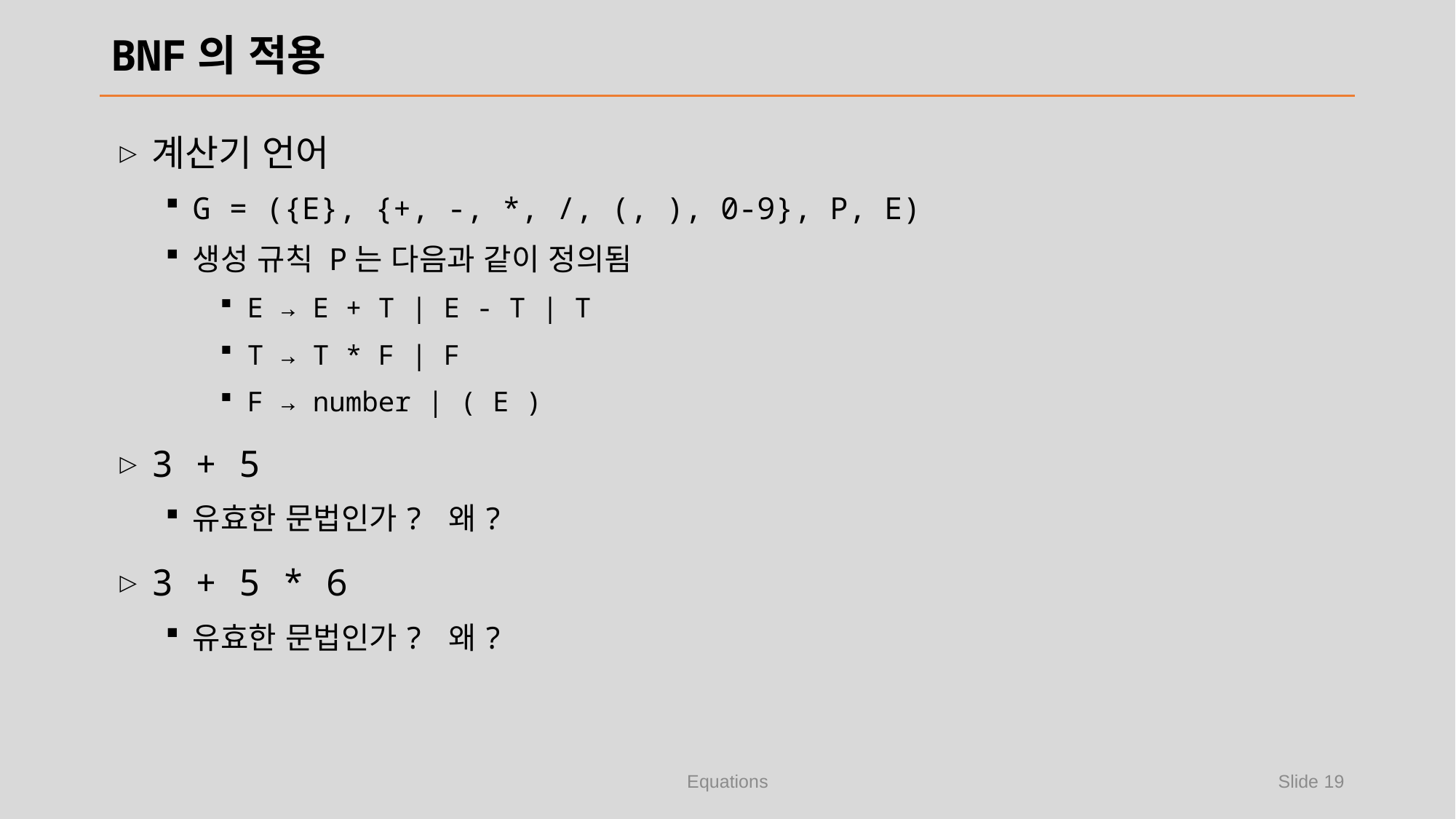

# BNF의 적용
계산기 언어
G = ({E}, {+, -, *, /, (, ), 0-9}, P, E)
생성 규칙 P는 다음과 같이 정의됨
E → E + T | E - T | T
T → T * F | F
F → number | ( E )
3 + 5
유효한 문법인가? 왜?
3 + 5 * 6
유효한 문법인가? 왜?

Equations
Slide 19